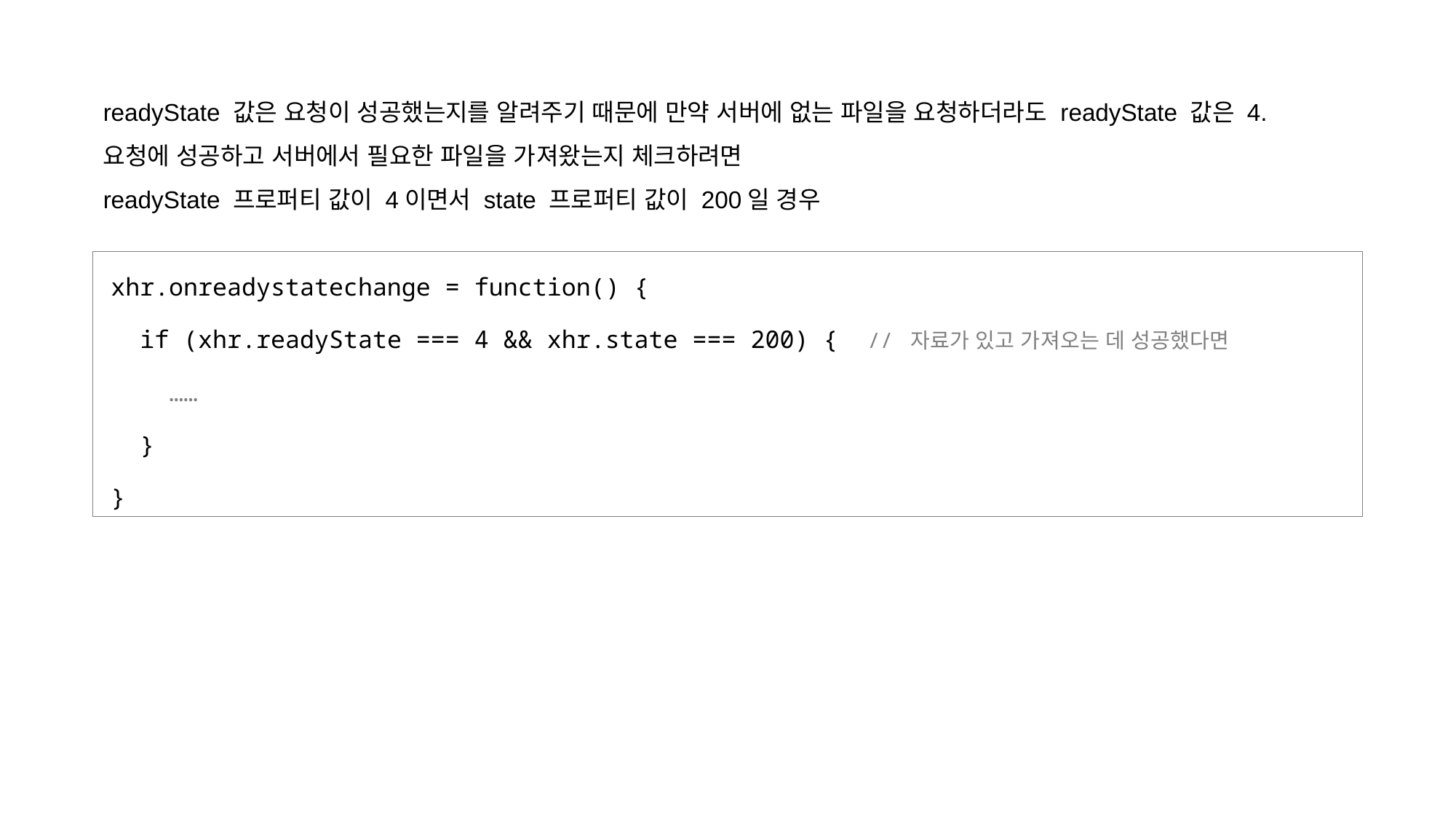

readyState 값은 요청이 성공했는지를 알려주기 때문에 만약 서버에 없는 파일을 요청하더라도 readyState 값은 4.
요청에 성공하고 서버에서 필요한 파일을 가져왔는지 체크하려면
readyState 프로퍼티 값이 4이면서 state 프로퍼티 값이 200일 경우
xhr.onreadystatechange = function() {
  if (xhr.readyState === 4 && xhr.state === 200) {  // 자료가 있고 가져오는 데 성공했다면
    ……
  }
}